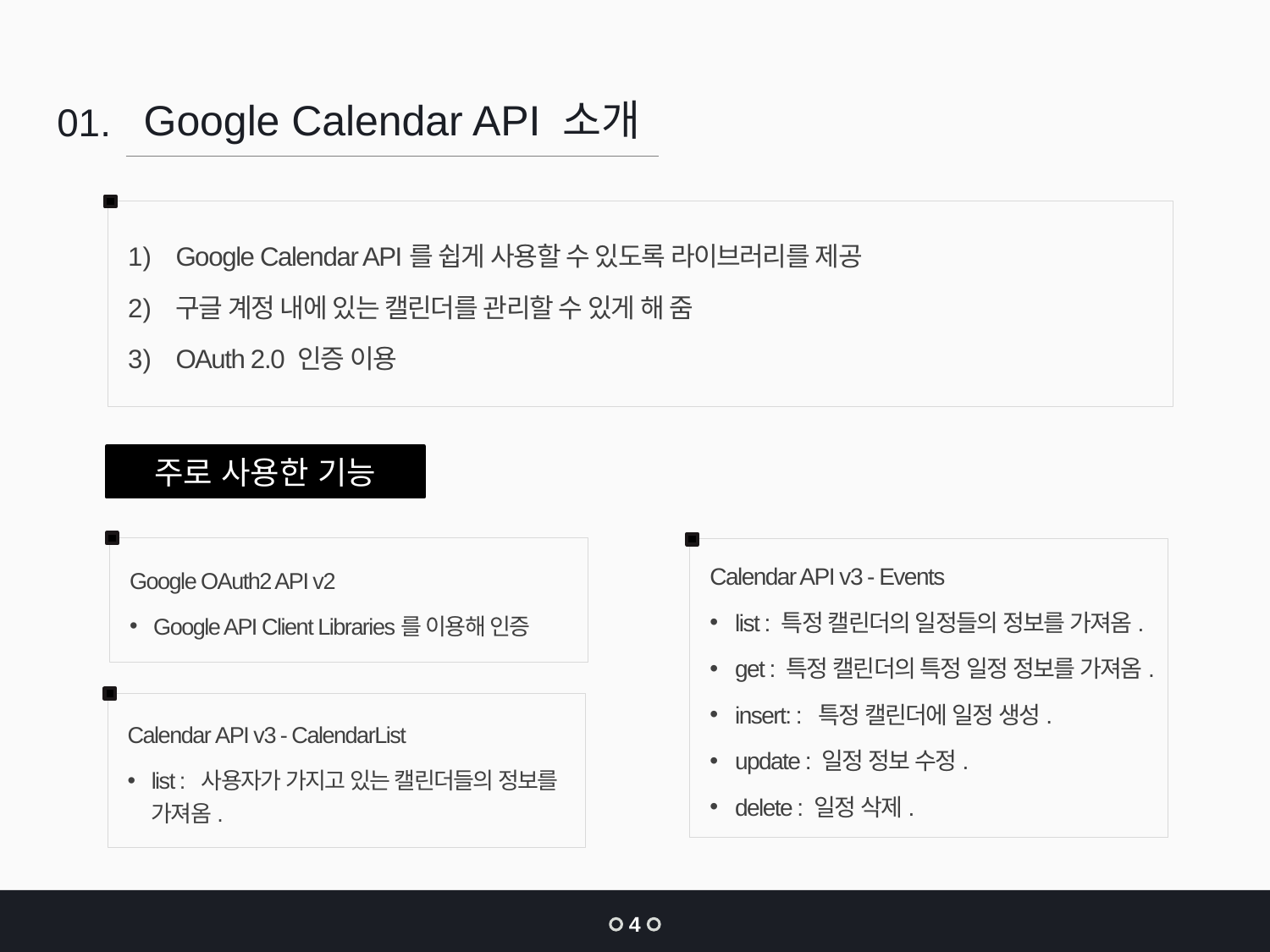

Google Calendar API 소개
01.

Google Calendar API를 쉽게 사용할 수 있도록 라이브러리를 제공
구글 계정 내에 있는 캘린더를 관리할 수 있게 해 줌
OAuth 2.0 인증 이용
주로 사용한 기능

Google OAuth2 API v2
Google API Client Libraries를 이용해 인증
Calendar API v3 - Events
list : 특정 캘린더의 일정들의 정보를 가져옴.
get : 특정 캘린더의 특정 일정 정보를 가져옴.
insert: :  특정 캘린더에 일정 생성.
update : 일정 정보 수정.
delete : 일정 삭제.

Calendar API v3 - CalendarList
list :  사용자가 가지고 있는 캘린더들의 정보를 가져옴.
4